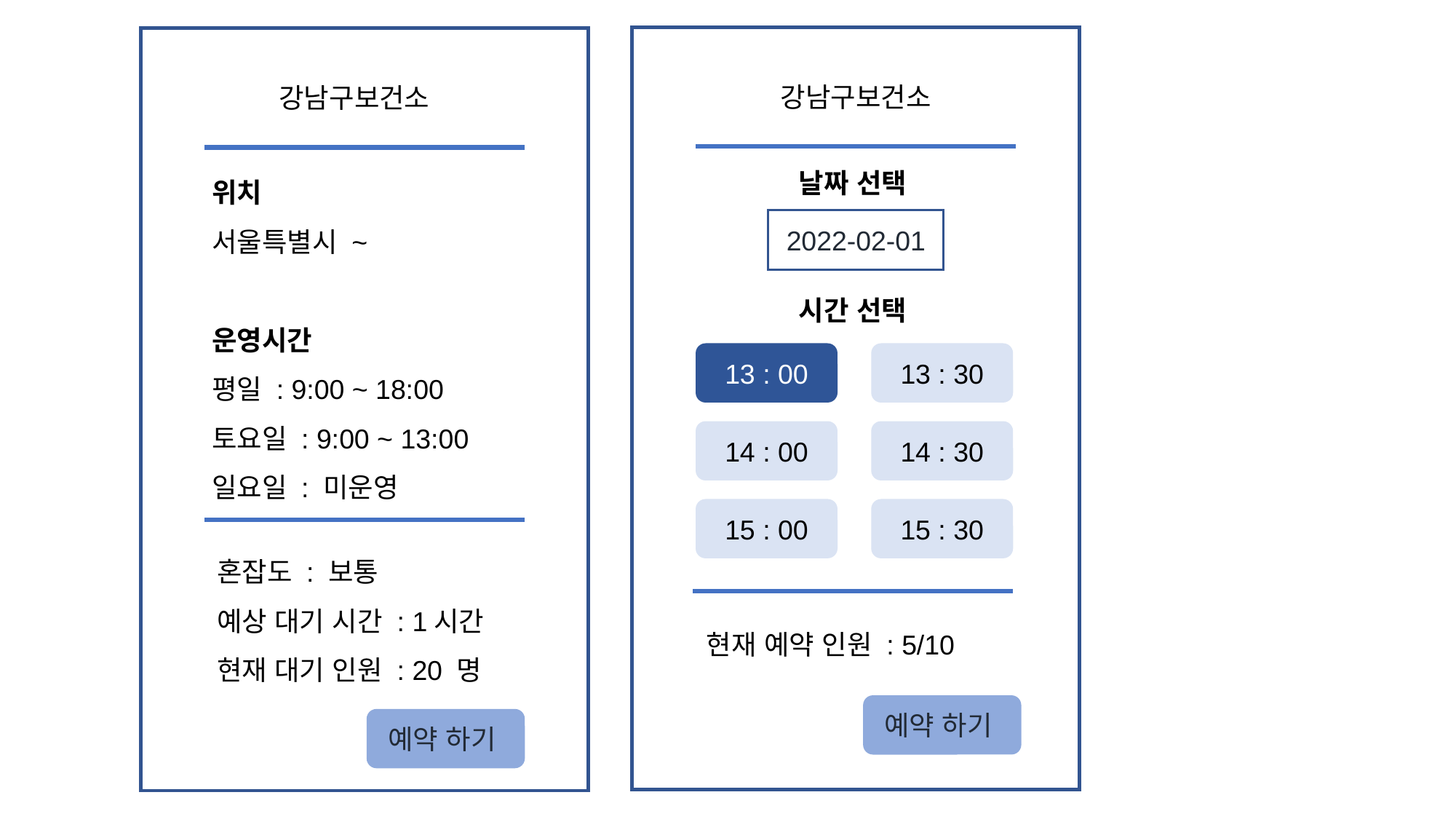

강남구보건소
강남구보건소

강남구보건소
강남구보건소
위치
서울특별시 ~

운영시간
평일 : 9:00 ~ 18:00
토요일 : 9:00 ~ 13:00
일요일 : 미운영
날짜 선택
2022-02-01
시간 선택
13 : 00
13 : 30
14 : 00
14 : 30
15 : 00
15 : 30
혼잡도 : 보통
예상 대기 시간 : 1시간
현재 대기 인원 : 20 명
현재 예약 인원 : 5/10
예약 하기
예약 하기